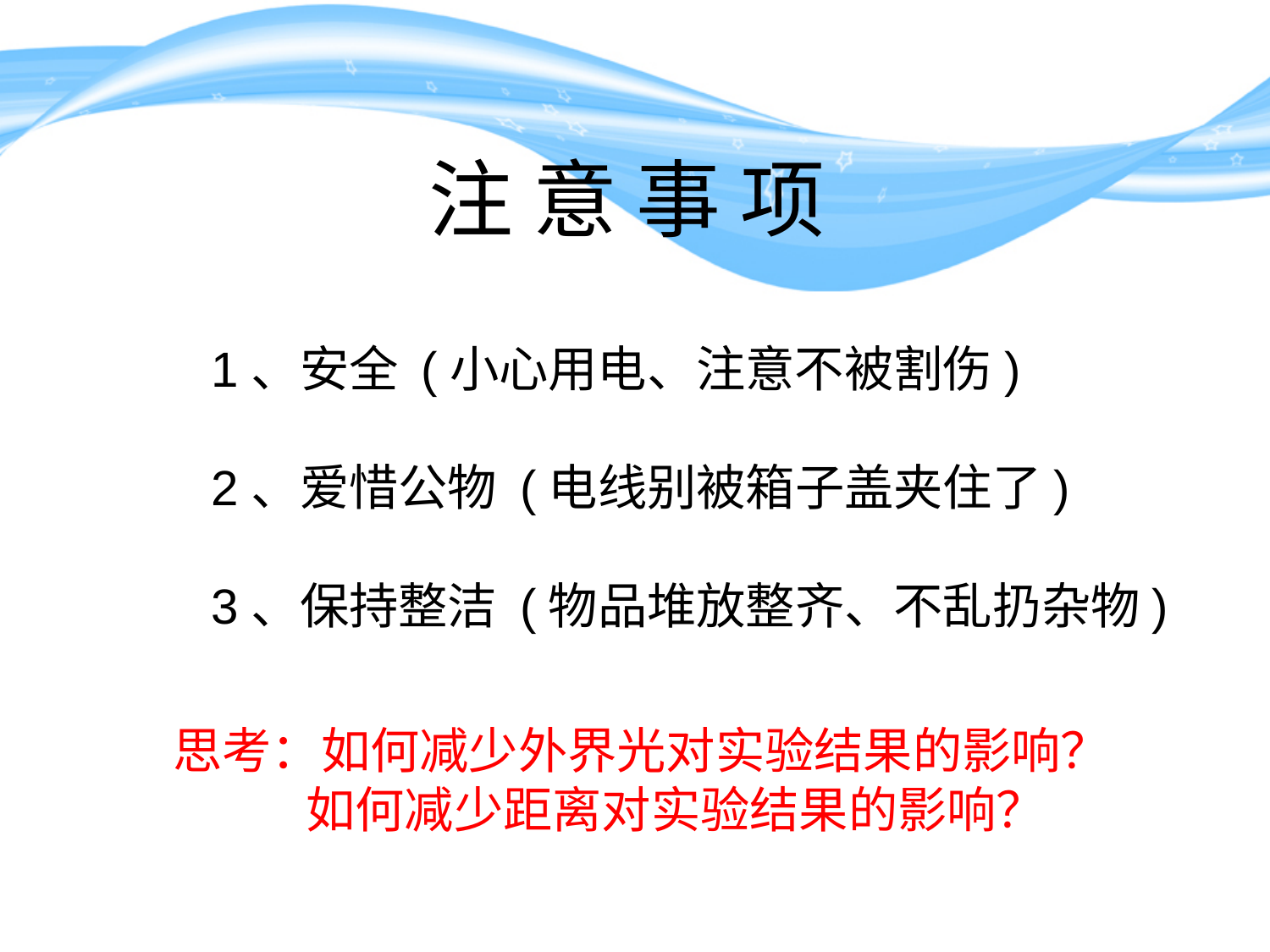

注 意 事 项
1、安全 (小心用电、注意不被割伤)

2、爱惜公物 (电线别被箱子盖夹住了)

3、保持整洁 (物品堆放整齐、不乱扔杂物)
思考：如何减少外界光对实验结果的影响？
           如何减少距离对实验结果的影响？